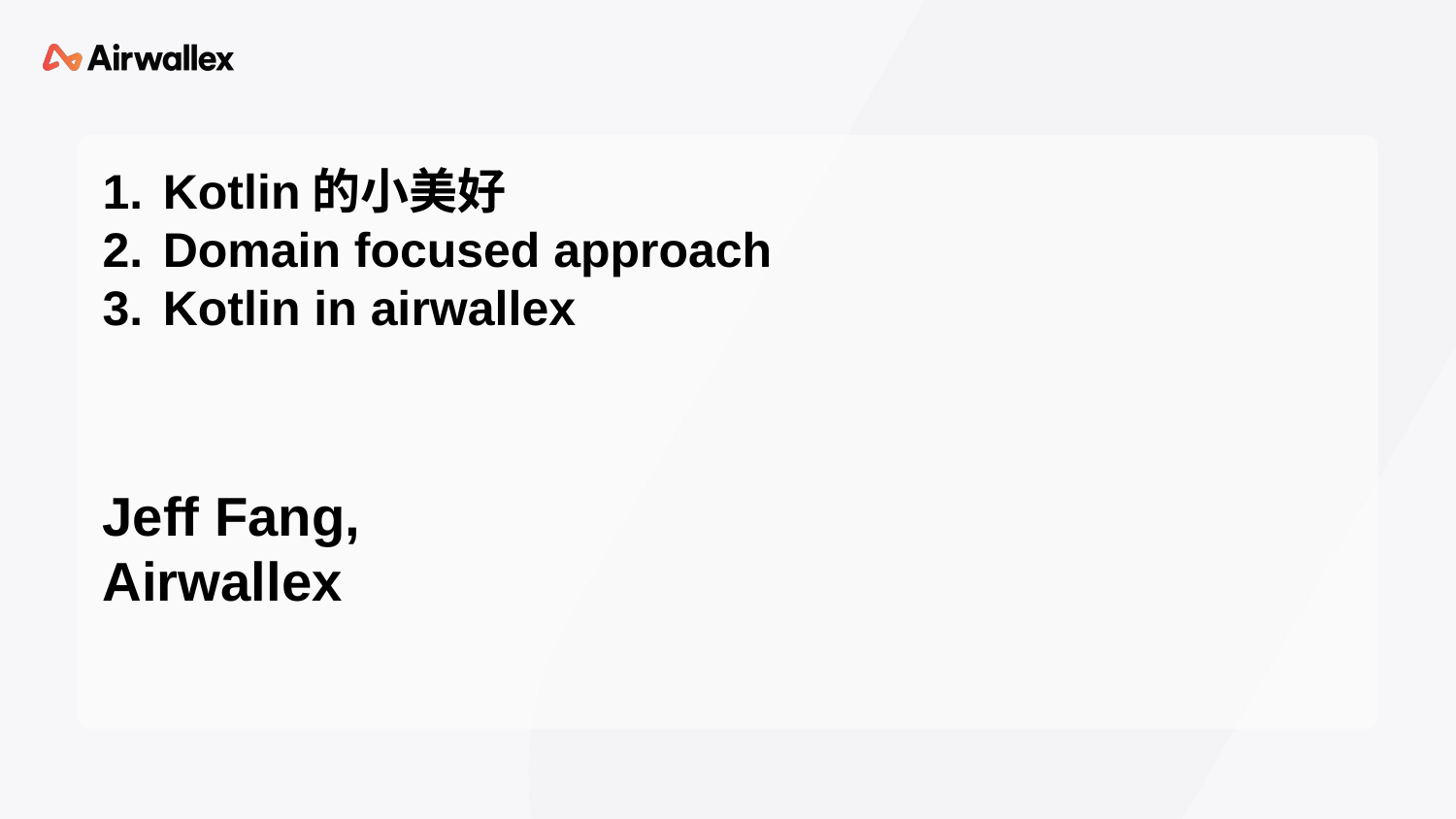

Kotlin的小美好
Domain focused approach
Kotlin in airwallex
Jeff Fang, Airwallex